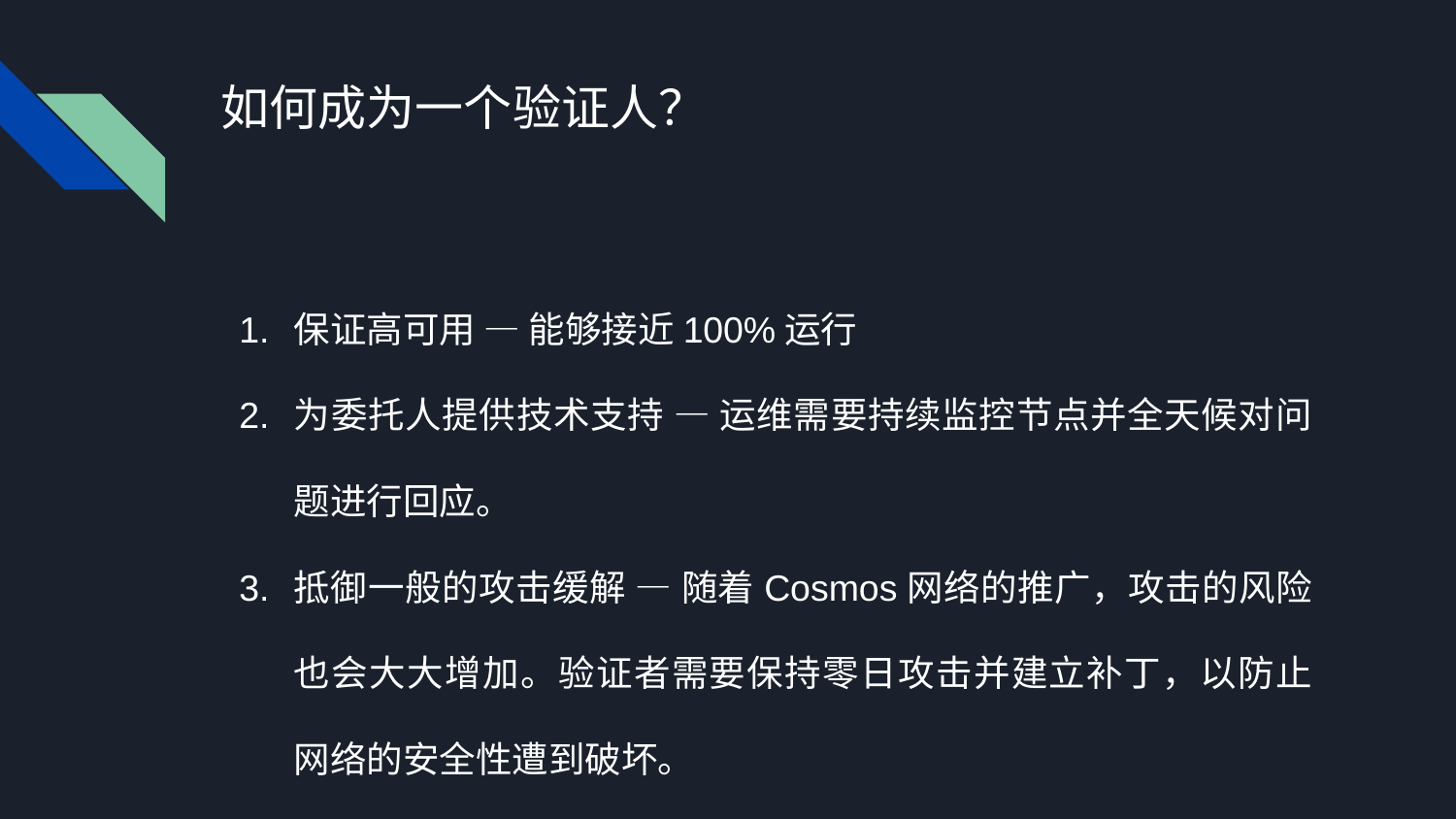

# 如何成为一个验证人？
保证高可用 — 能够接近100%运行
为委托人提供技术支持 — 运维需要持续监控节点并全天候对问题进行回应。
抵御一般的攻击缓解 — 随着Cosmos网络的推广，攻击的风险也会大大增加。验证者需要保持零日攻击并建立补丁，以防止网络的安全性遭到破坏。